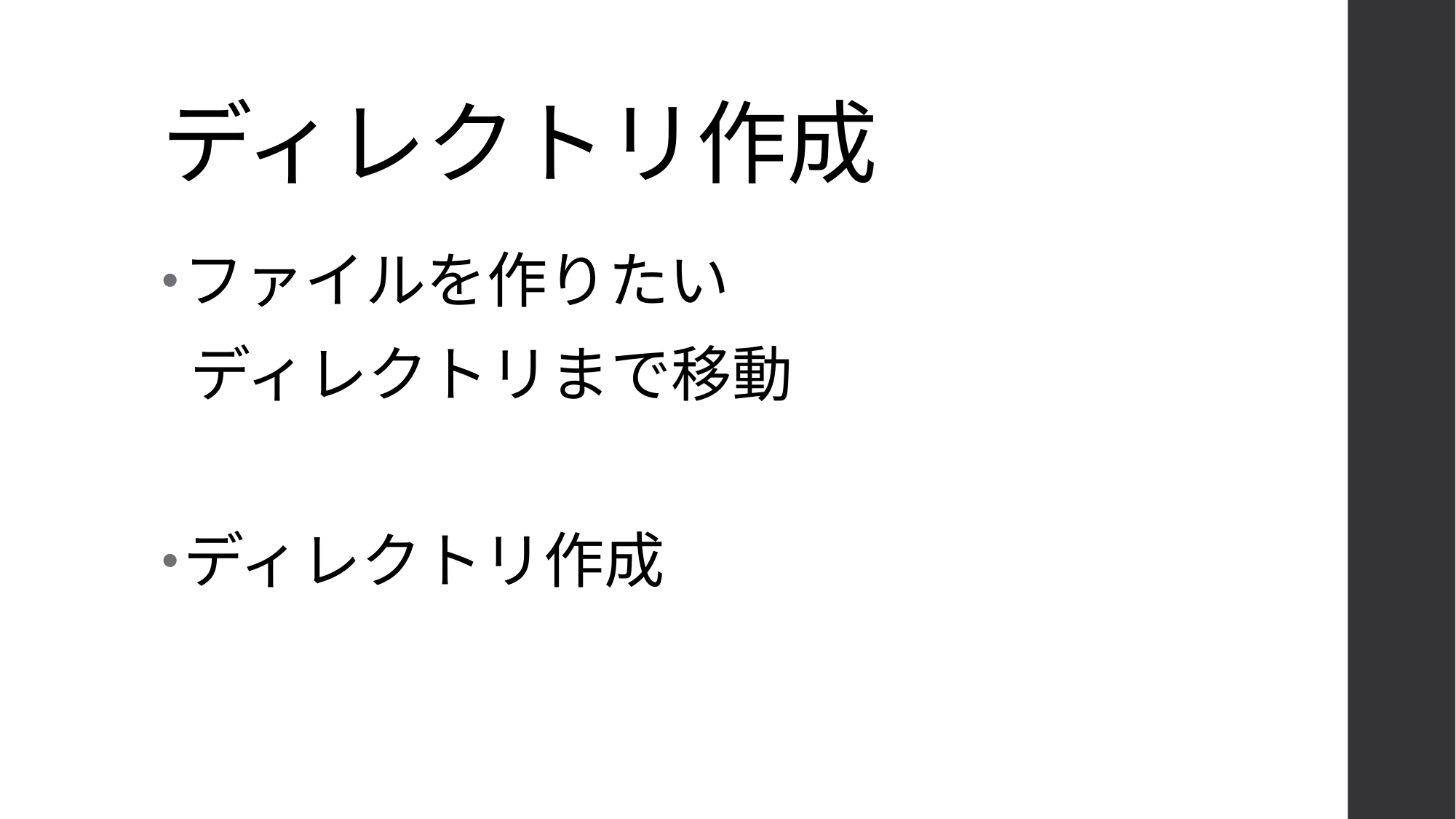

# ディレクトリ作成
ファイルを作りたい
 ディレクトリまで移動

ディレクトリ作成